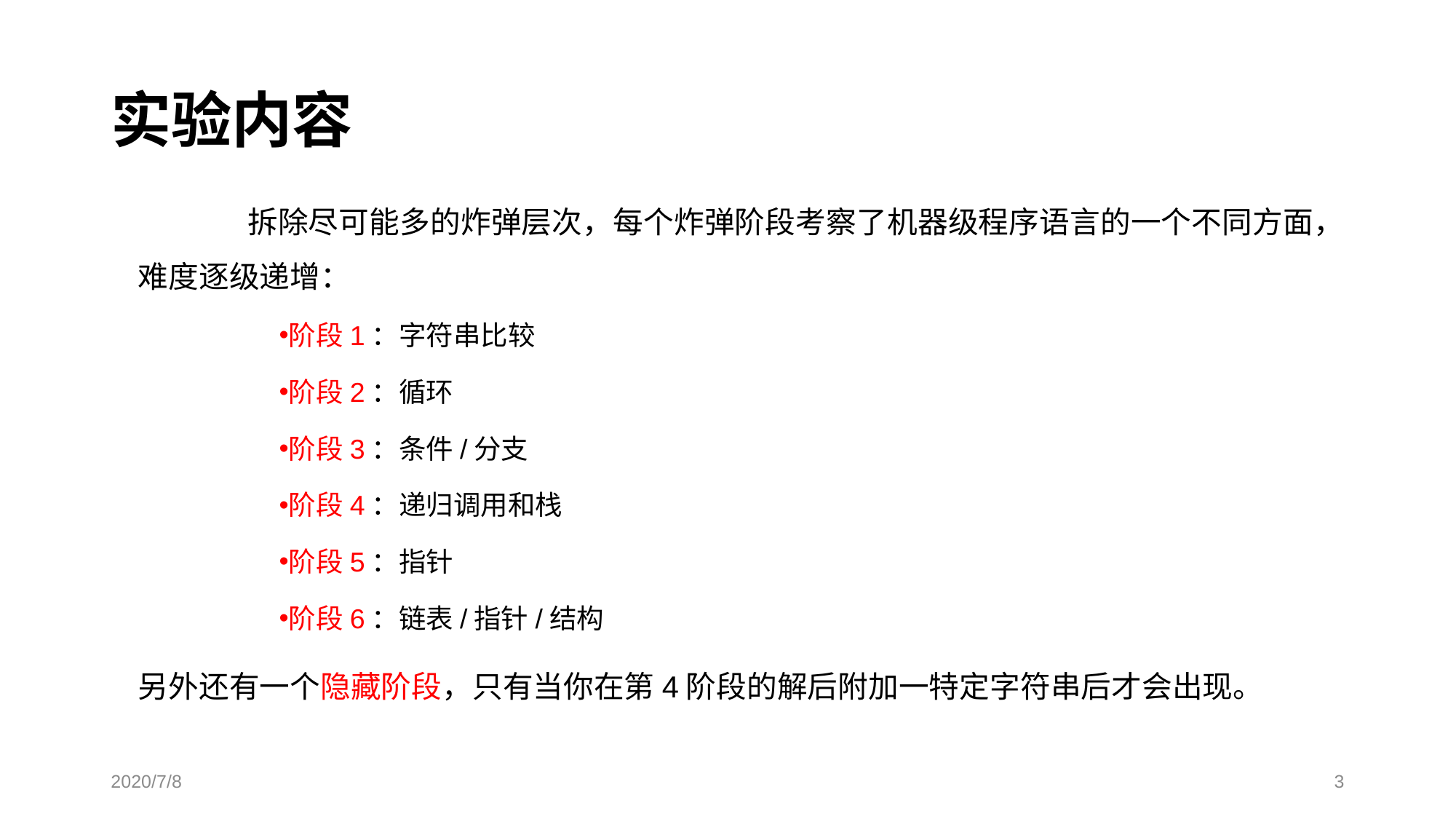

# 实验内容
	拆除尽可能多的炸弹层次，每个炸弹阶段考察了机器级程序语言的一个不同方面，难度逐级递增：
阶段1：字符串比较
阶段2：循环
阶段3：条件/分支
阶段4：递归调用和栈
阶段5：指针
阶段6：链表/指针/结构
另外还有一个隐藏阶段，只有当你在第4阶段的解后附加一特定字符串后才会出现。
2020/7/8
3